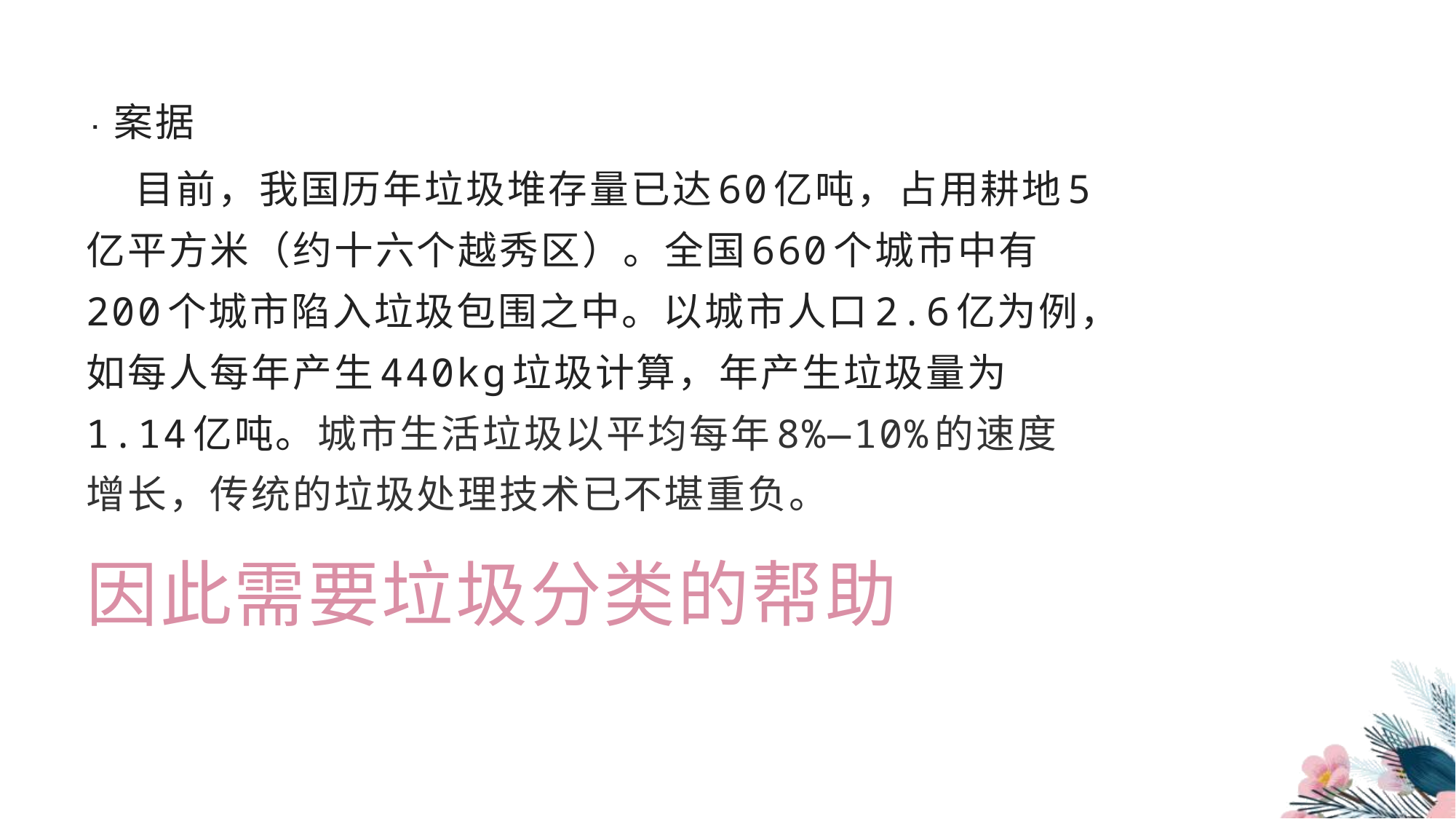

·案据
     目前，我国历年垃圾堆存量已达60亿吨，占用耕地5亿平方米（约十六个越秀区）。全国660个城市中有200个城市陷入垃圾包围之中。以城市人口2.6亿为例，如每人每年产生440kg垃圾计算，年产生垃圾量为1.14亿吨。城市生活垃圾以平均每年8%—10%的速度增长，传统的垃圾处理技术已不堪重负。
因此需要垃圾分类的帮助